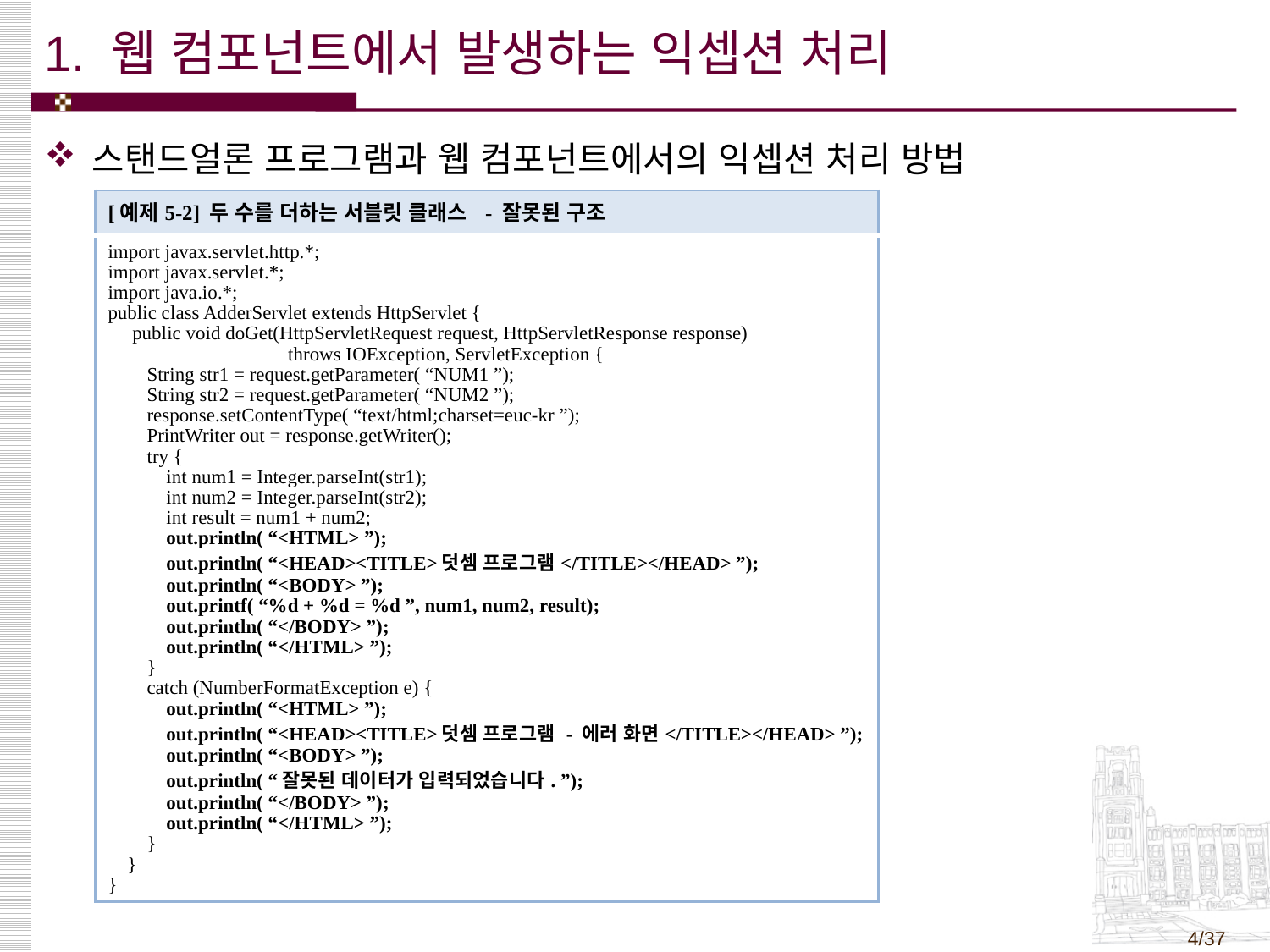

# 1. 웹 컴포넌트에서 발생하는 익셉션 처리
스탠드얼론 프로그램과 웹 컴포넌트에서의 익셉션 처리 방법

| [예제5-2] 두 수를 더하는 서블릿 클래스 - 잘못된 구조 |
| --- |
| import javax.servlet.http.\*; import javax.servlet.\*; import java.io.\*; public class AdderServlet extends HttpServlet { public void doGet(HttpServletRequest request, HttpServletResponse response) throws IOException, ServletException { String str1 = request.getParameter( “NUM1 ”); String str2 = request.getParameter( “NUM2 ”); response.setContentType( “text/html;charset=euc-kr ”); PrintWriter out = response.getWriter(); try { int num1 = Integer.parseInt(str1); int num2 = Integer.parseInt(str2); int result = num1 + num2; out.println( “<HTML> ”); out.println( “<HEAD><TITLE>덧셈 프로그램</TITLE></HEAD> ”); out.println( “<BODY> ”); out.printf( “%d + %d = %d ”, num1, num2, result); out.println( “</BODY> ”); out.println( “</HTML> ”); } catch (NumberFormatException e) { out.println( “<HTML> ”); out.println( “<HEAD><TITLE>덧셈 프로그램 - 에러 화면</TITLE></HEAD> ”); out.println( “<BODY> ”); out.println( “잘못된 데이터가 입력되었습니다. ”); out.println( “</BODY> ”); out.println( “</HTML> ”); } } } |